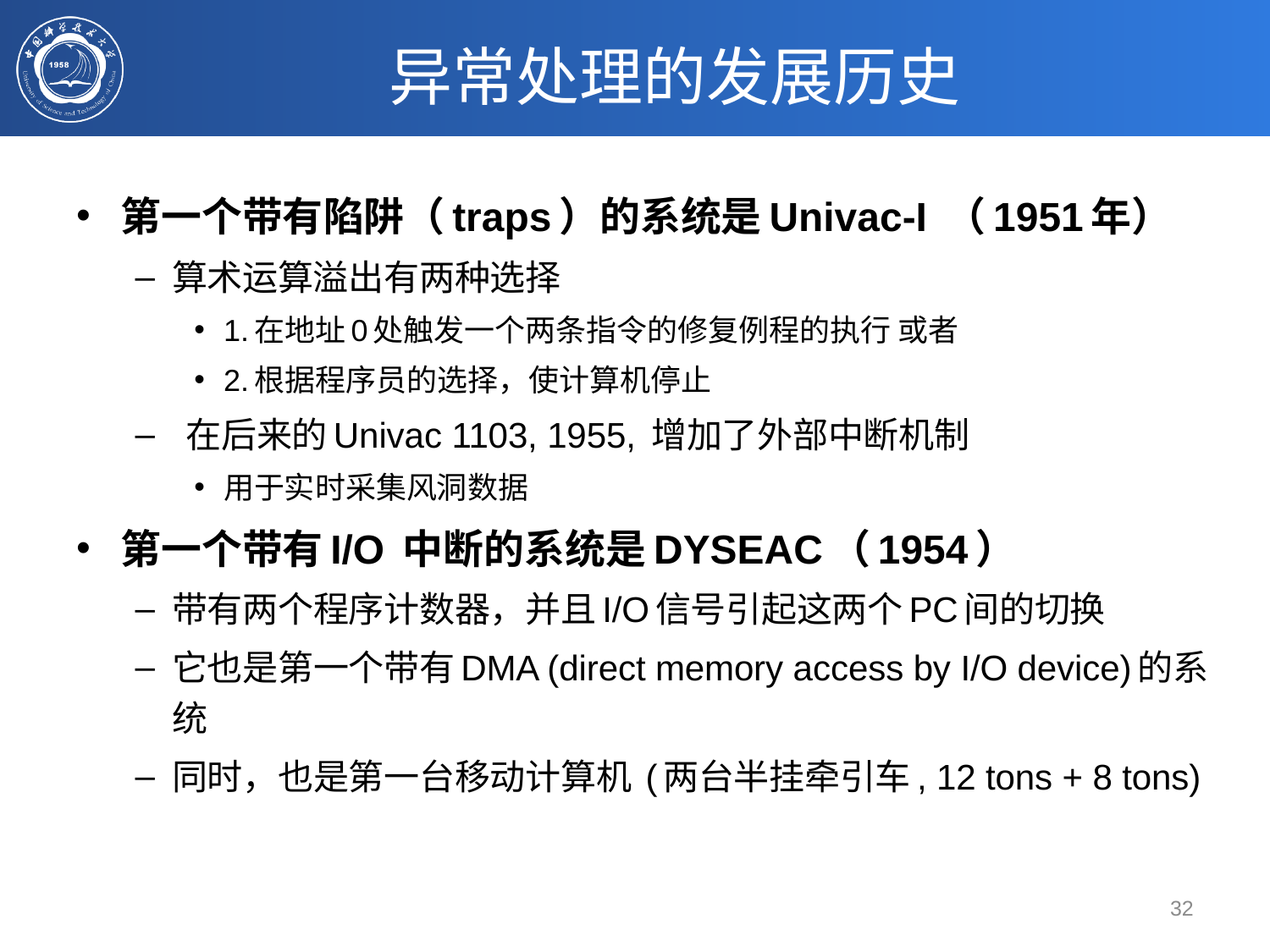

# 异常处理的发展历史
第一个带有陷阱（traps）的系统是Univac-I （1951年）
算术运算溢出有两种选择
1.在地址0处触发一个两条指令的修复例程的执行 或者
2.根据程序员的选择，使计算机停止
 在后来的Univac 1103, 1955, 增加了外部中断机制
用于实时采集风洞数据
第一个带有I/O 中断的系统是DYSEAC（1954）
带有两个程序计数器，并且I/O信号引起这两个PC间的切换
它也是第一个带有DMA (direct memory access by I/O device)的系统
同时，也是第一台移动计算机 (两台半挂牵引车, 12 tons + 8 tons)
32